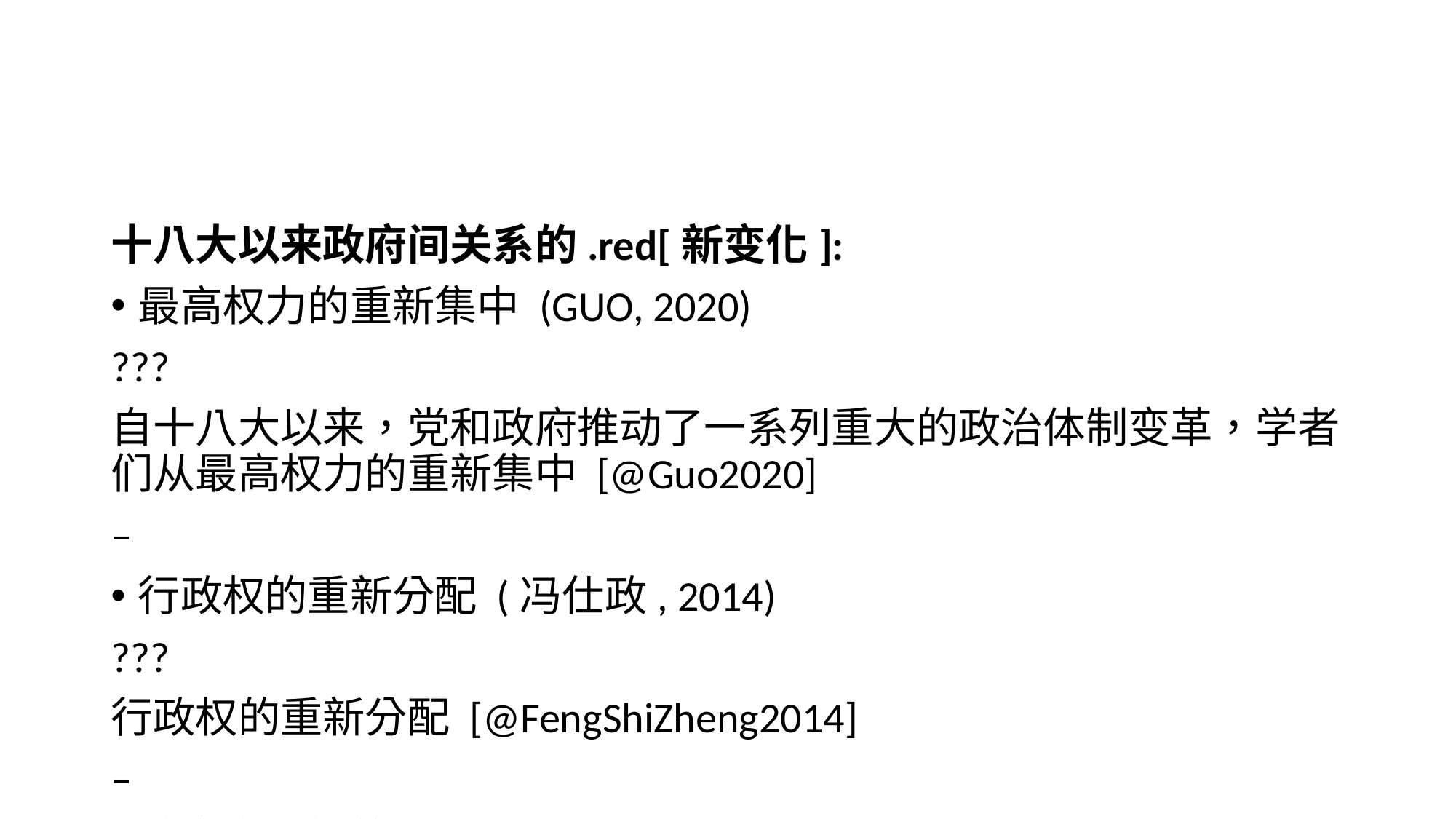

十八大以来政府间关系的.red[新变化]:
最高权力的重新集中 (GUO, 2020)
???
自十八大以来，党和政府推动了一系列重大的政治体制变革，学者们从最高权力的重新集中 [@Guo2020]
–
行政权的重新分配 (冯仕政, 2014)
???
行政权的重新分配 [@FengShiZheng2014]
–
地方自主性的削弱 (景跃进, 2018)
???
地方自主性的削弱 [@JingYueJin2018]
–
“强监督、弱激励、硬指标” (李振等, 2020)
???
“强监督、弱激励、硬指标”等角度形象的描绘了十八大以来政治氛围上的变革对中国地方治理的影响